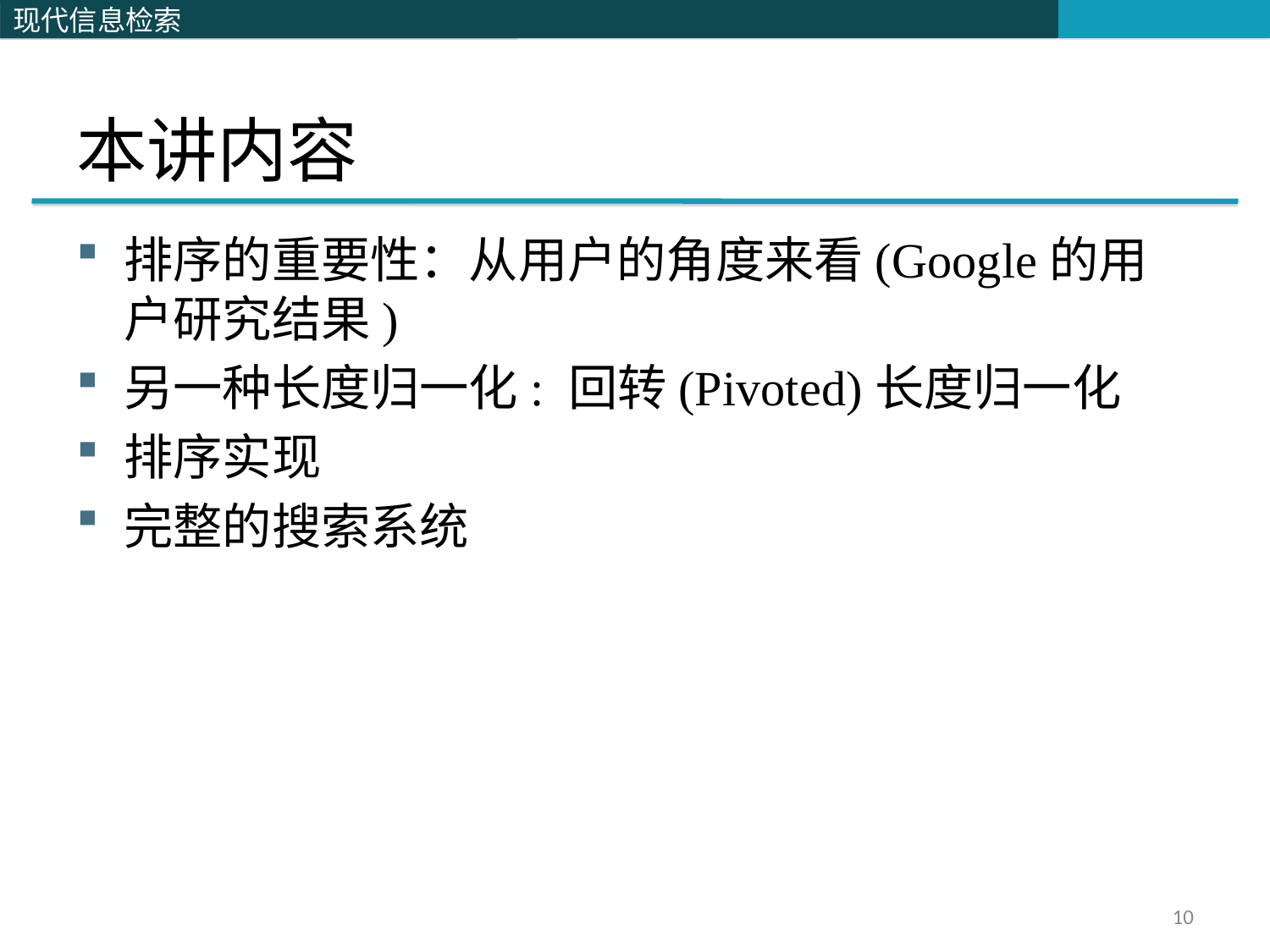

# 本讲内容
排序的重要性：从用户的角度来看(Google的用户研究结果)
另一种长度归一化: 回转(Pivoted)长度归一化
排序实现
完整的搜索系统

10